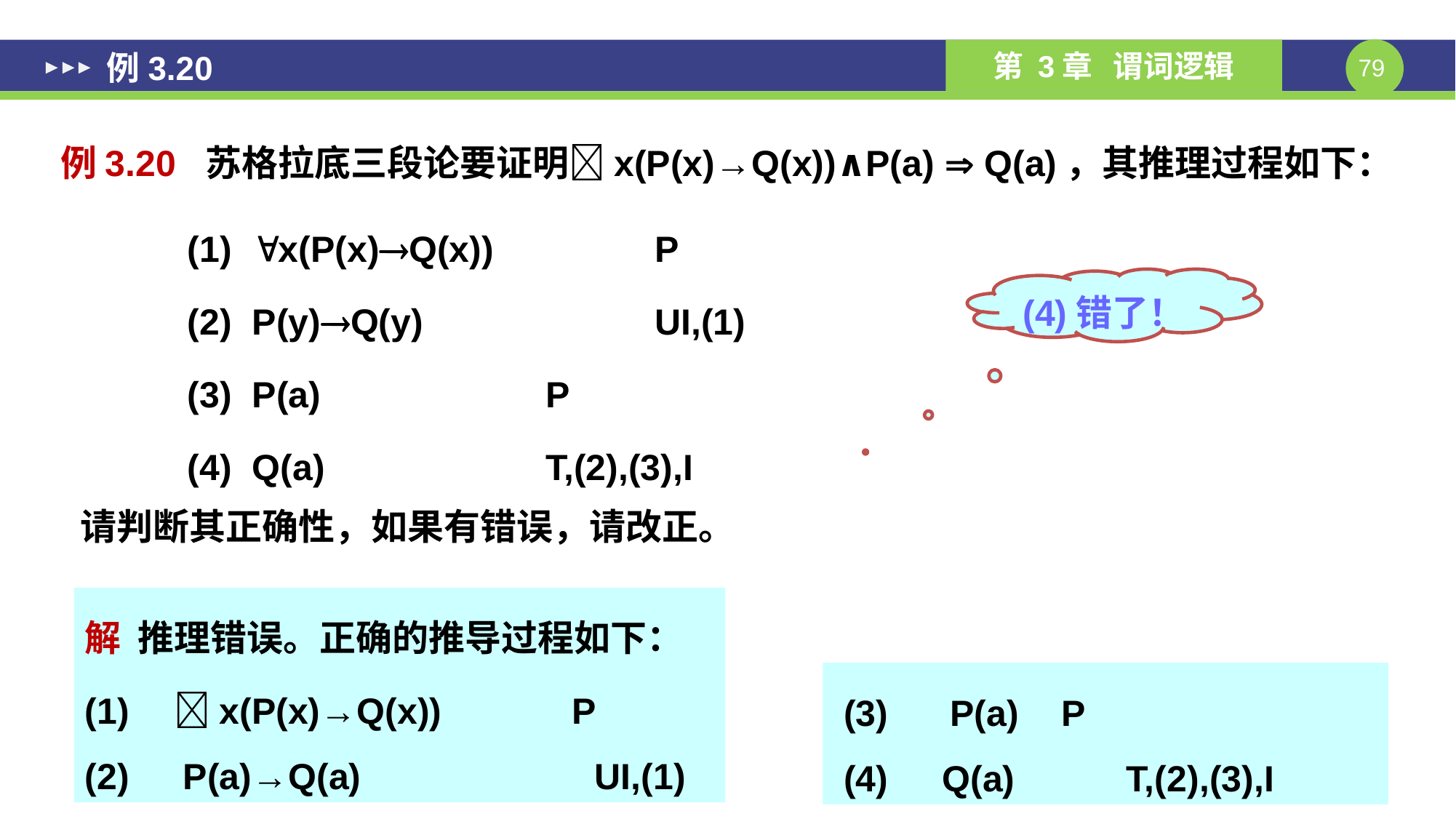

例3.20
例3.20  苏格拉底三段论要证明∀x(P(x)→Q(x))∧P(a) ⇒ Q(a)，其推理过程如下：
 (1)  ∀x(P(x)→Q(x))	     	P
 (2)  P(y)→Q(y)			UI,(1)
 (3)  P(a)			P
 (4)  Q(a)			T,(2),(3),I
(4)错了！
请判断其正确性，如果有错误，请改正。
解  推理错误。正确的推导过程如下：
(1)　∀x(P(x)→Q(x))	     P
(2)　P(a)→Q(a)	                  UI,(1)
 (3)　 P(a) 	 P
 (4)　Q(a)           T,(2),(3),I